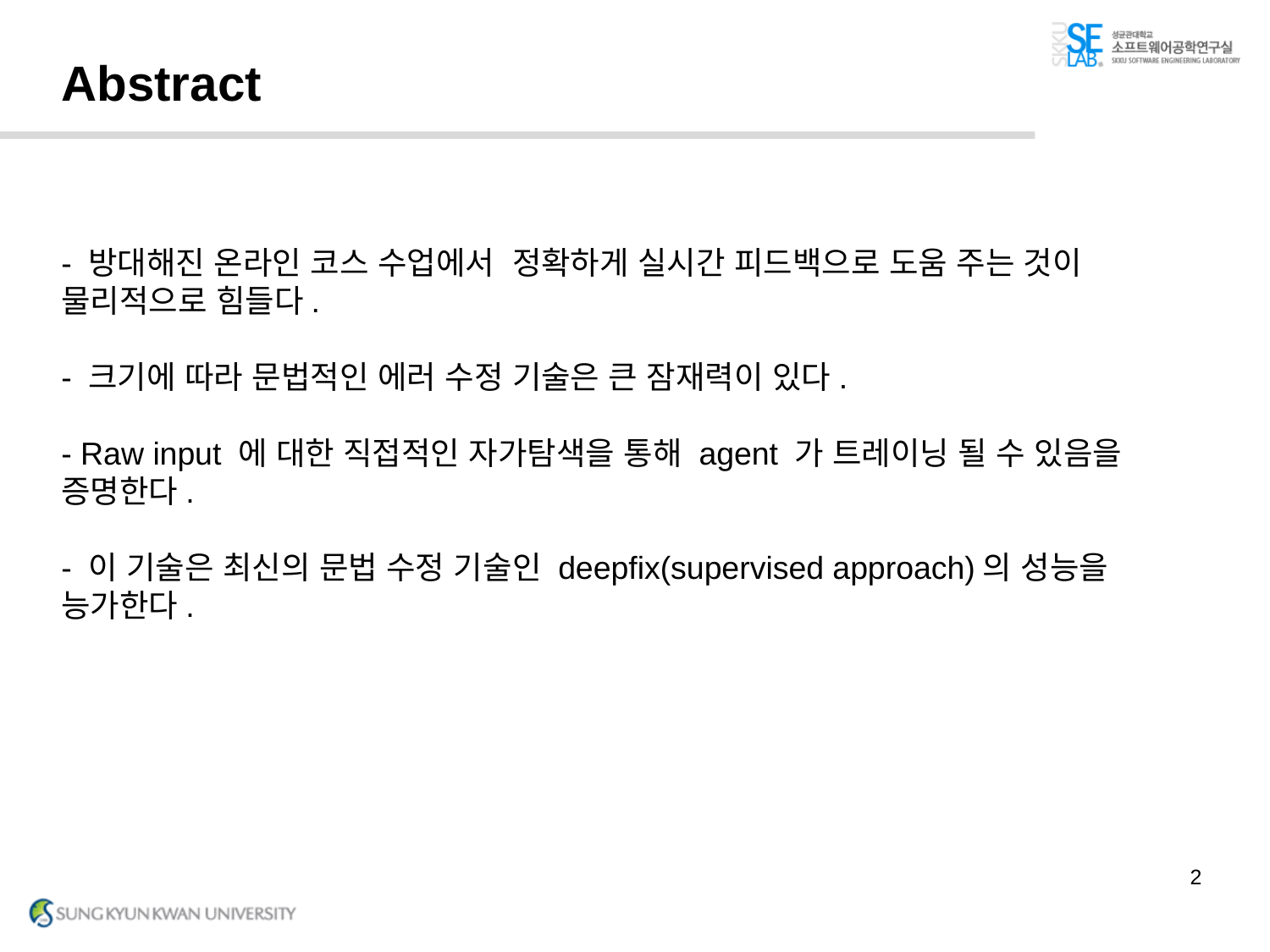

# Abstract
- 방대해진 온라인 코스 수업에서  정확하게 실시간 피드백으로 도움 주는 것이   물리적으로 힘들다.

- 크기에 따라 문법적인 에러 수정 기술은 큰 잠재력이 있다.

- Raw input 에 대한 직접적인 자가탐색을 통해 agent 가 트레이닝 될 수 있음을 증명한다.

- 이 기술은 최신의 문법 수정 기술인 deepfix(supervised approach)의 성능을 능가한다.
2